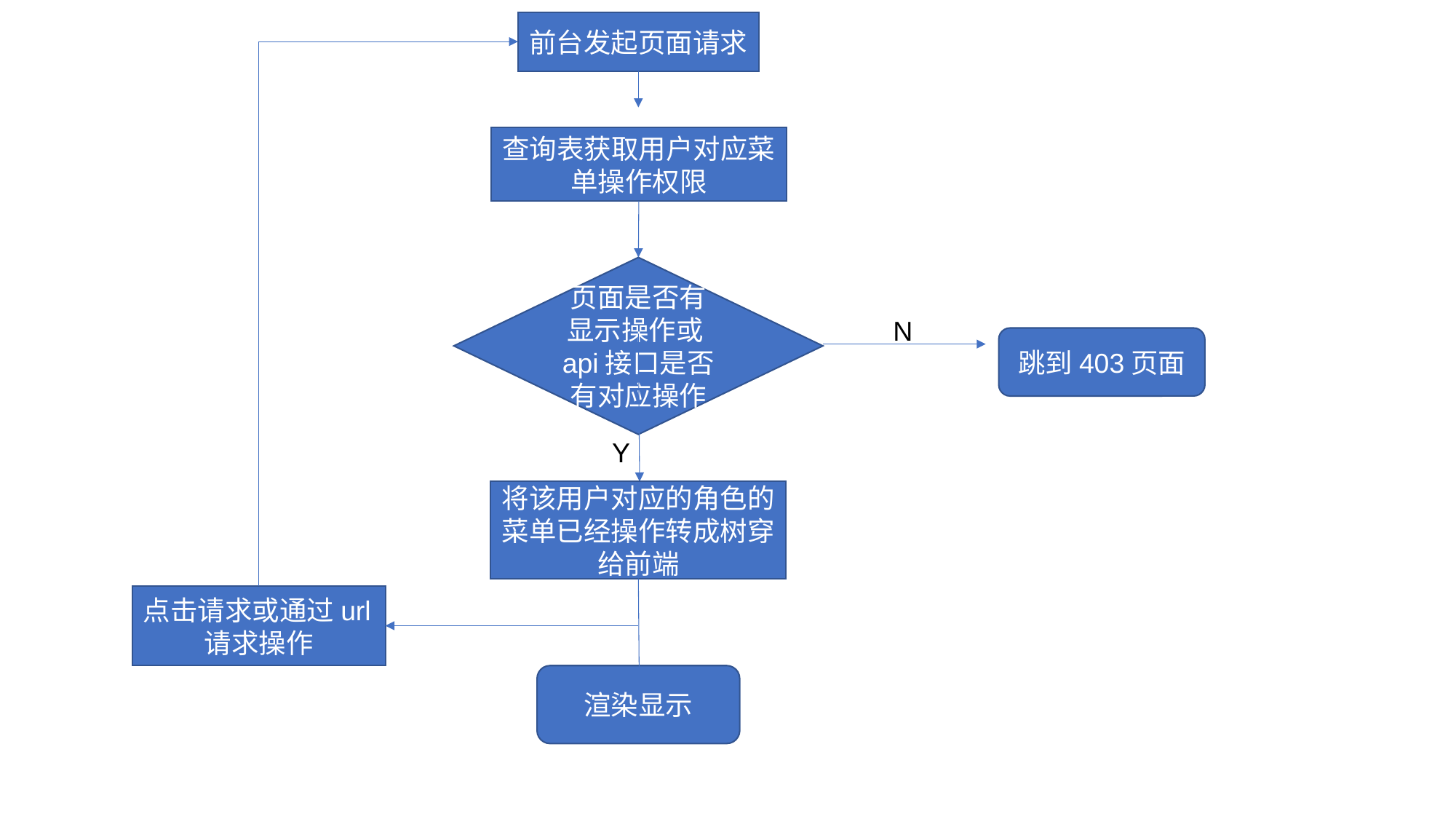

前台发起页面请求
查询表获取用户对应菜单操作权限
页面是否有显示操作或api接口是否有对应操作
N
跳到403页面
Y
将该用户对应的角色的菜单已经操作转成树穿给前端
点击请求或通过url请求操作
渲染显示